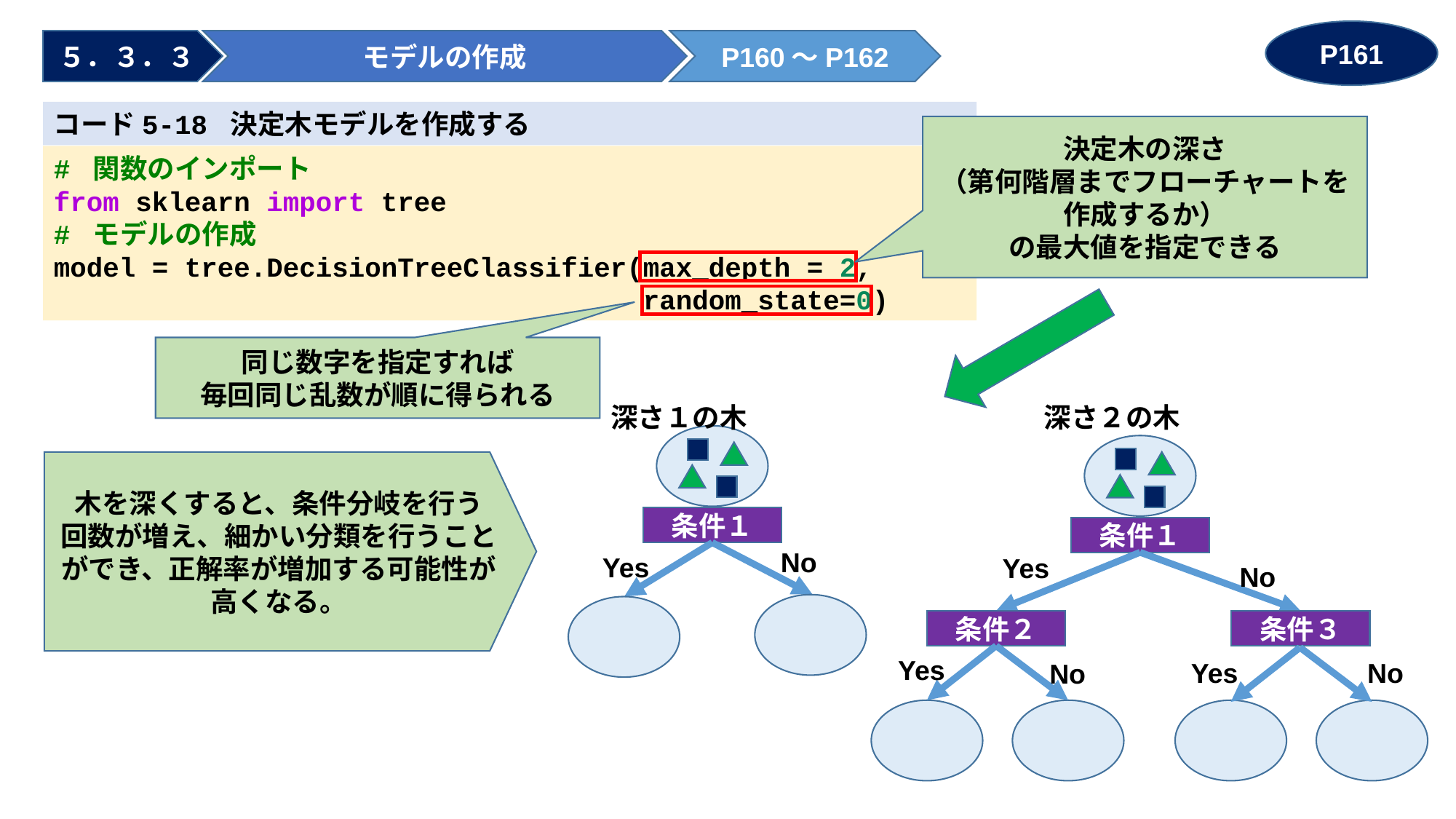

P161
５．３．３
モデルの作成
P160～P162
コード5-18 決定木モデルを作成する
決定木の深さ
（第何階層までフローチャートを作成するか）
の最大値を指定できる
# 関数のインポート
from sklearn import tree
# モデルの作成
model = tree.DecisionTreeClassifier(max_depth = 2,
                                    random_state=0)

同じ数字を指定すれば
毎回同じ乱数が順に得られる
深さ１の木
深さ２の木

条件１
No
Yes

条件１
Yes
No
条件２
条件３
Yes
Yes
No
No

木を深くすると、条件分岐を行う
回数が増え、細かい分類を行うことができ、正解率が増加する可能性が高くなる。